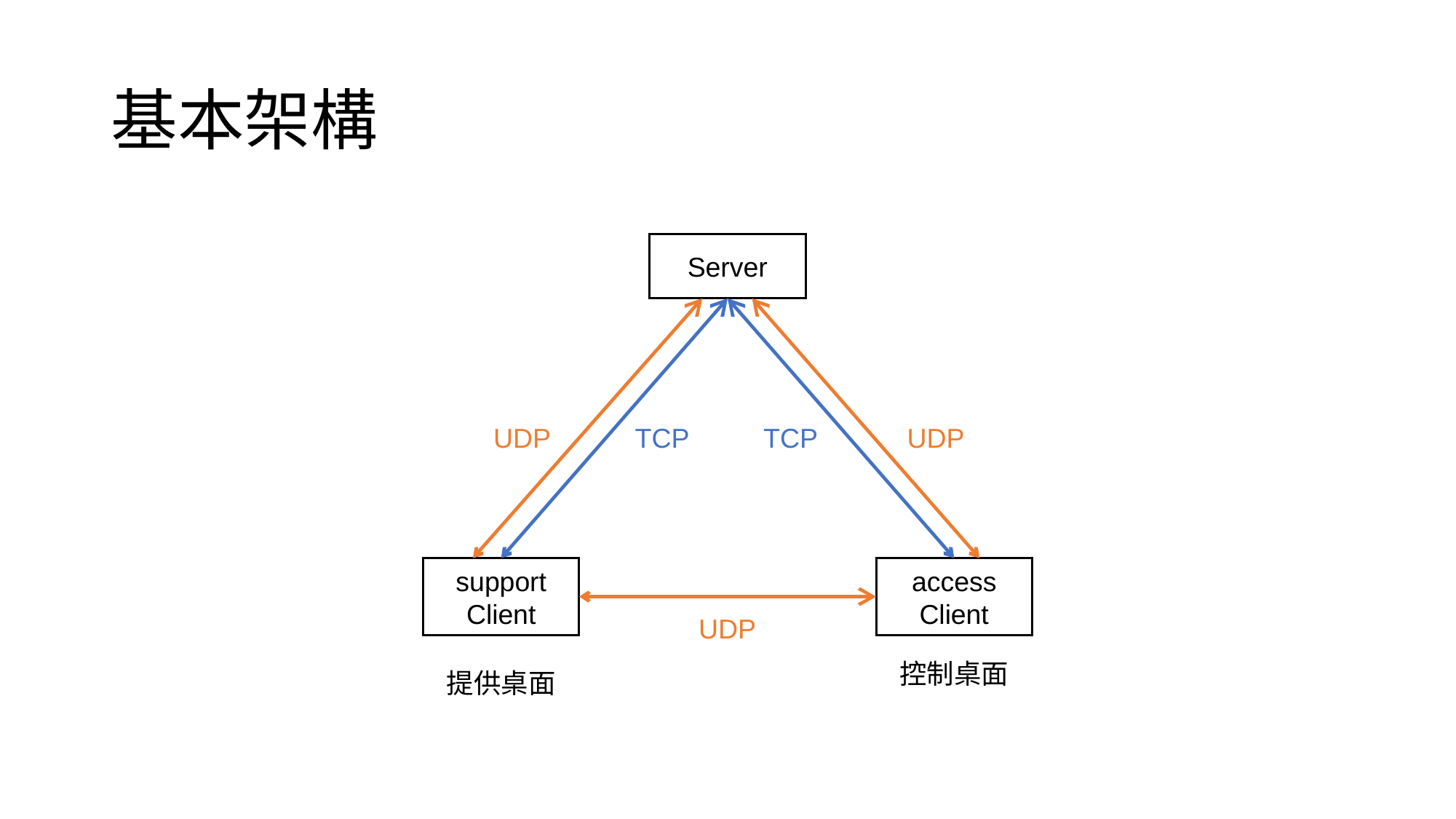

# 基本架構
Server
UDP
TCP
TCP
UDP
access
Client
support
Client
UDP
控制桌面
提供桌面